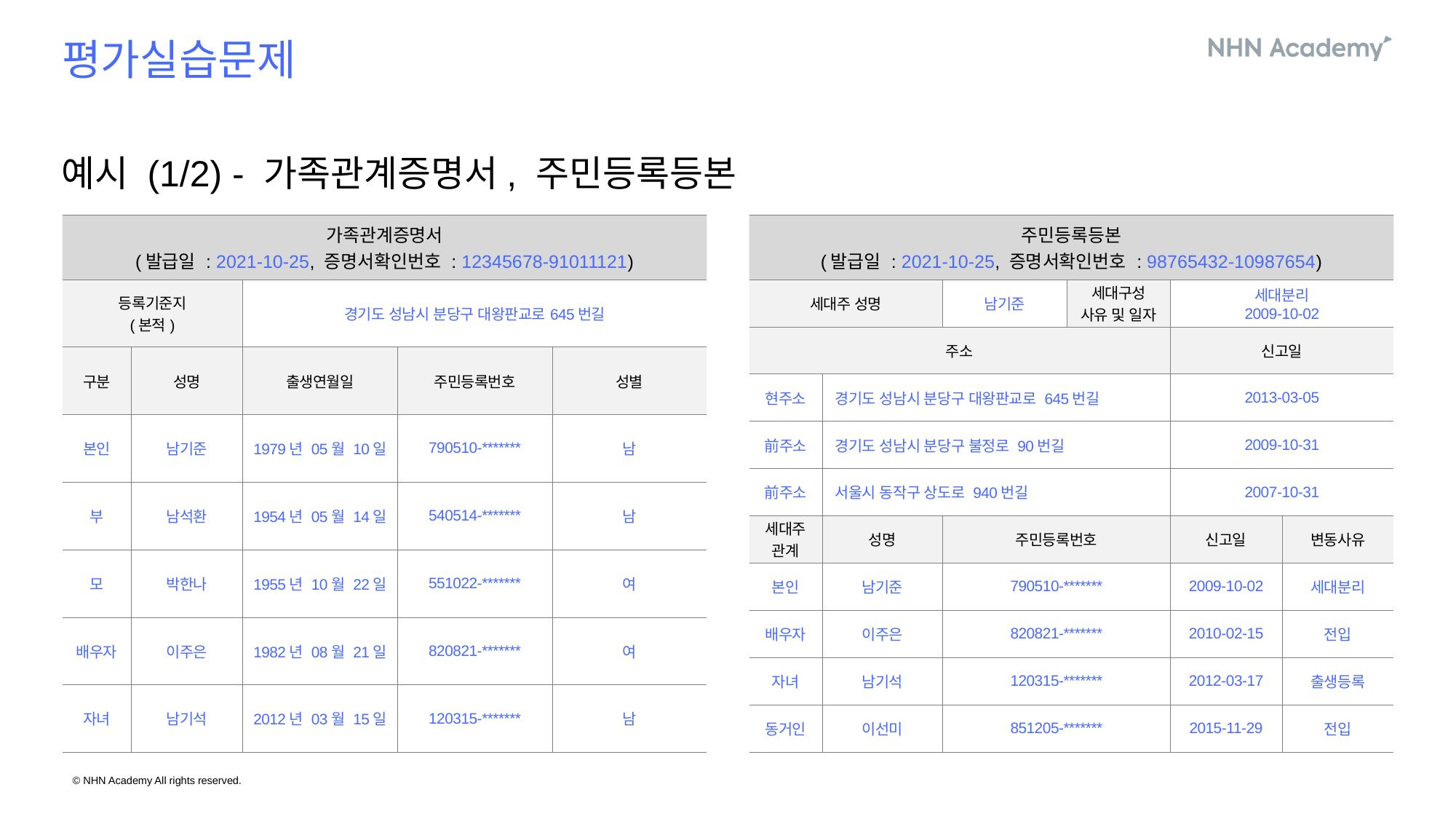

# 평가실습문제
예시 (1/2) - 가족관계증명서, 주민등록등본
| 가족관계증명서 (발급일 : 2021-10-25, 증명서확인번호 : 12345678-91011121) |  |  |  |  |
| --- | --- | --- | --- | --- |
| 등록기준지 (본적) |  | 경기도 성남시 분당구 대왕판교로645번길 |  |  |
| 구분 | 성명 | 출생연월일 | 주민등록번호 | 성별 |
| 본인 | 남기준 | 1979년 05월 10일 | 790510-\*\*\*\*\*\*\* | 남 |
| 부 | 남석환 | 1954년 05월 14일 | 540514-\*\*\*\*\*\*\* | 남 |
| 모 | 박한나 | 1955년 10월 22일 | 551022-\*\*\*\*\*\*\* | 여 |
| 배우자 | 이주은 | 1982년 08월 21일 | 820821-\*\*\*\*\*\*\* | 여 |
| 자녀 | 남기석 | 2012년 03월 15일 | 120315-\*\*\*\*\*\*\* | 남 |
| 주민등록등본 (발급일 : 2021-10-25, 증명서확인번호 : 98765432-10987654) |  |  |  |  |  |
| --- | --- | --- | --- | --- | --- |
| 세대주 성명 |  | 남기준 | 세대구성 사유 및 일자 | 세대분리 2009-10-02 |  |
| 주소 |  |  |  | 신고일 |  |
| 현주소 | 경기도 성남시 분당구 대왕판교로 645번길 |  |  | 2013-03-05 |  |
| 前주소 | 경기도 성남시 분당구 불정로 90번길 |  |  | 2009-10-31 |  |
| 前주소 | 서울시 동작구 상도로 940번길 |  |  | 2007-10-31 |  |
| 세대주 관계 | 성명 | 주민등록번호 |  | 신고일 | 변동사유 |
| 본인 | 남기준 | 790510-\*\*\*\*\*\*\* |  | 2009-10-02 | 세대분리 |
| 배우자 | 이주은 | 820821-\*\*\*\*\*\*\* |  | 2010-02-15 | 전입 |
| 자녀 | 남기석 | 120315-\*\*\*\*\*\*\* |  | 2012-03-17 | 출생등록 |
| 동거인 | 이선미 | 851205-\*\*\*\*\*\*\* |  | 2015-11-29 | 전입 |